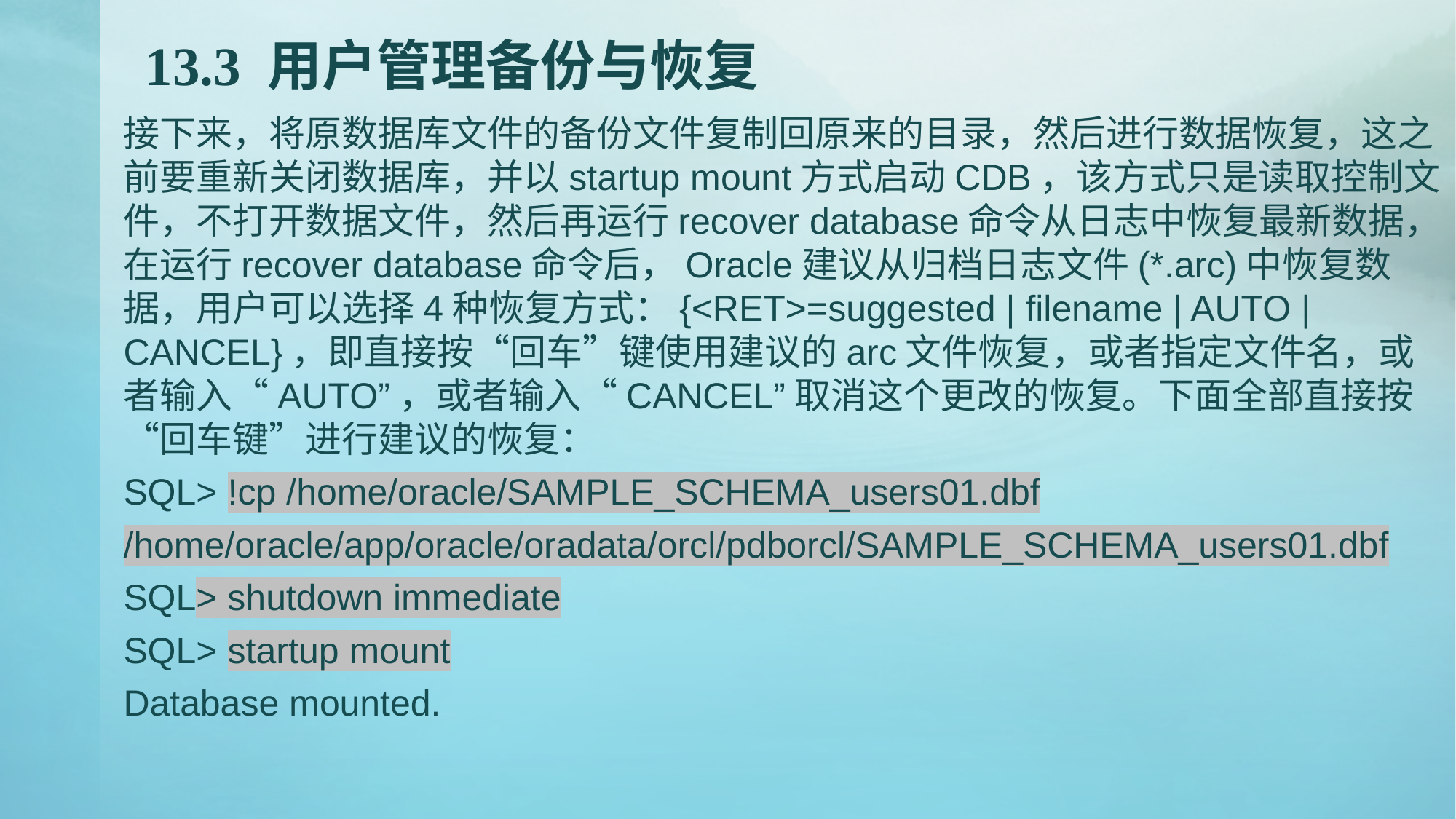

# 13.3 用户管理备份与恢复
接下来，将原数据库文件的备份文件复制回原来的目录，然后进行数据恢复，这之前要重新关闭数据库，并以startup mount方式启动CDB，该方式只是读取控制文件，不打开数据文件，然后再运行recover database命令从日志中恢复最新数据，在运行recover database命令后，Oracle建议从归档日志文件(*.arc)中恢复数据，用户可以选择4种恢复方式：{<RET>=suggested | filename | AUTO | CANCEL}，即直接按“回车”键使用建议的arc文件恢复，或者指定文件名，或者输入“AUTO”，或者输入“CANCEL”取消这个更改的恢复。下面全部直接按“回车键”进行建议的恢复：
SQL> !cp /home/oracle/SAMPLE_SCHEMA_users01.dbf
/home/oracle/app/oracle/oradata/orcl/pdborcl/SAMPLE_SCHEMA_users01.dbf
SQL> shutdown immediate
SQL> startup mount
Database mounted.